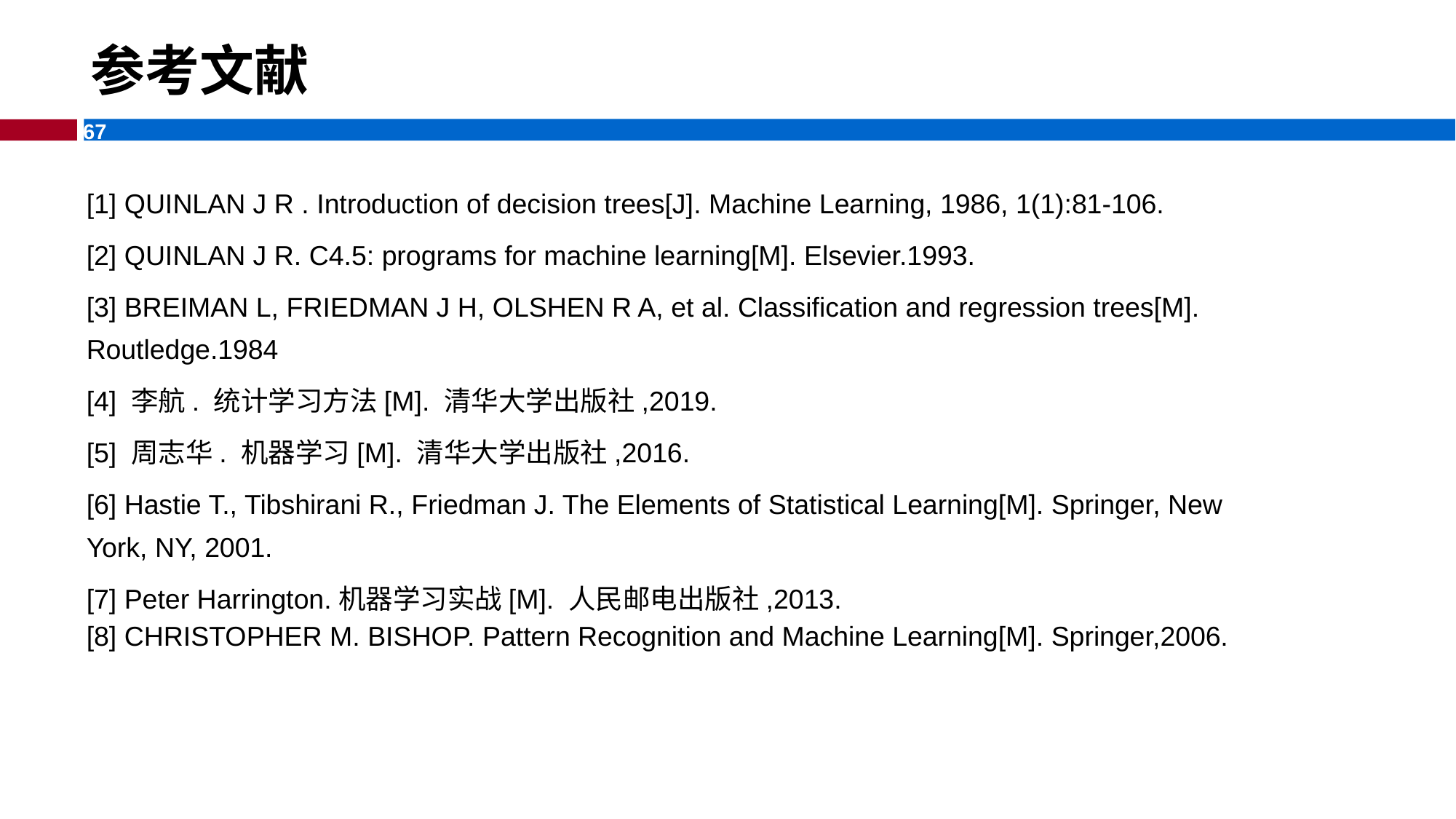

# 参考文献
[1] QUINLAN J R . Introduction of decision trees[J]. Machine Learning, 1986, 1(1):81-106.
[2] QUINLAN J R. C4.5: programs for machine learning[M]. Elsevier.1993.
[3] BREIMAN L, FRIEDMAN J H, OLSHEN R A, et al. Classification and regression trees[M]. Routledge.1984
[4] 李航. 统计学习方法[M]. 清华大学出版社,2019.
[5] 周志华. 机器学习[M]. 清华大学出版社,2016.
[6] Hastie T., Tibshirani R., Friedman J. The Elements of Statistical Learning[M]. Springer, New York, NY, 2001.
[7] Peter Harrington.机器学习实战[M]. 人民邮电出版社,2013.
[8] CHRISTOPHER M. BISHOP. Pattern Recognition and Machine Learning[M]. Springer,2006.